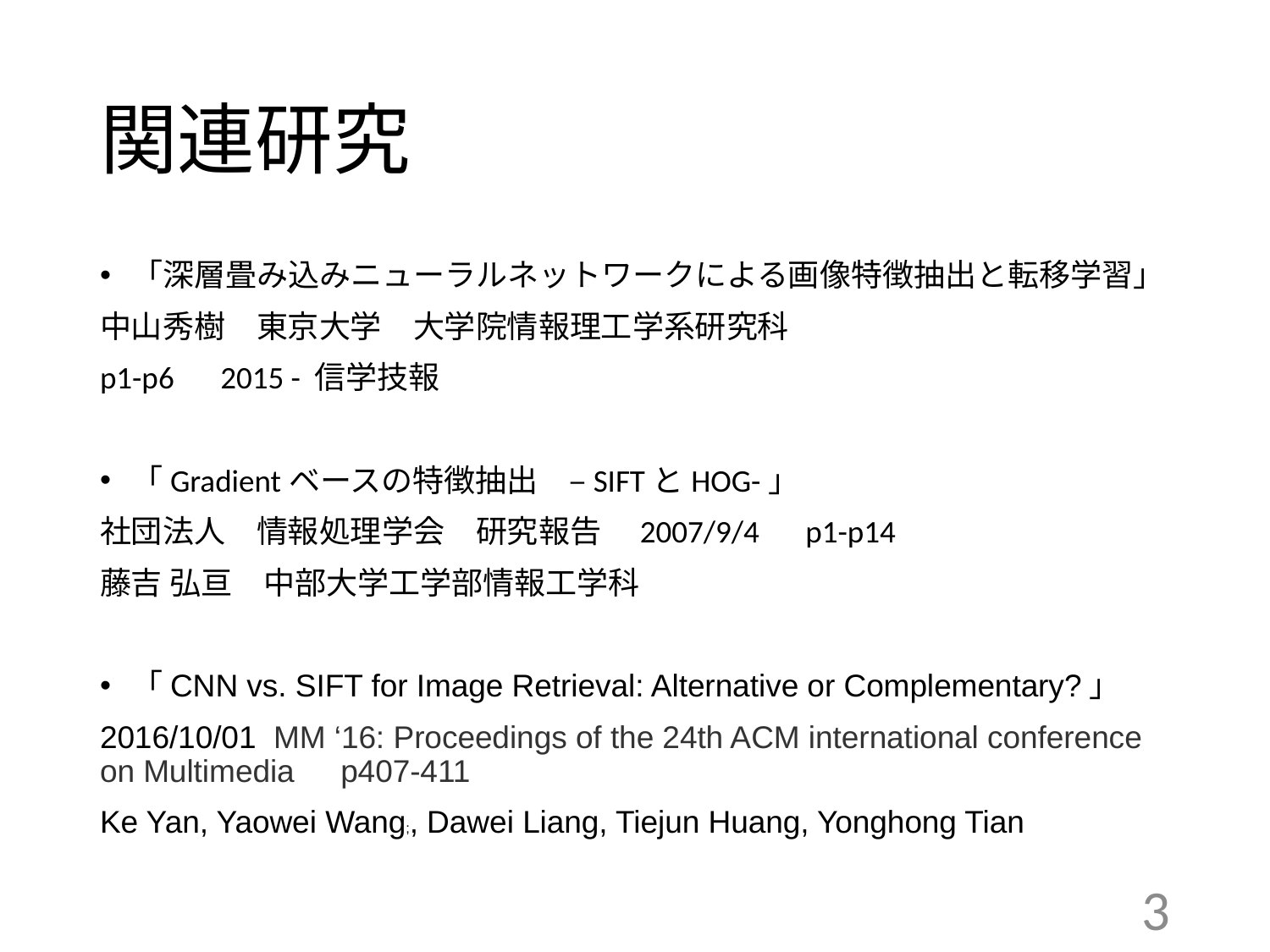

# 関連研究
「深層畳み込みニューラルネットワークによる画像特徴抽出と転移学習」
中山秀樹　東京大学　大学院情報理工学系研究科
p1-p6　2015 - 信学技報

「Gradientベースの特徴抽出　–SIFTとHOG-」
社団法人　情報処理学会　研究報告　2007/9/4　p1-p14
藤吉 弘亘　中部大学工学部情報工学科

「CNN vs. SIFT for Image Retrieval: Alternative or Complementary?」
2016/10/01  MM ‘16: Proceedings of the 24th ACM international conference on Multimedia　p407-411
Ke Yan, Yaowei Wang;, Dawei Liang, Tiejun Huang, Yonghong Tian
3